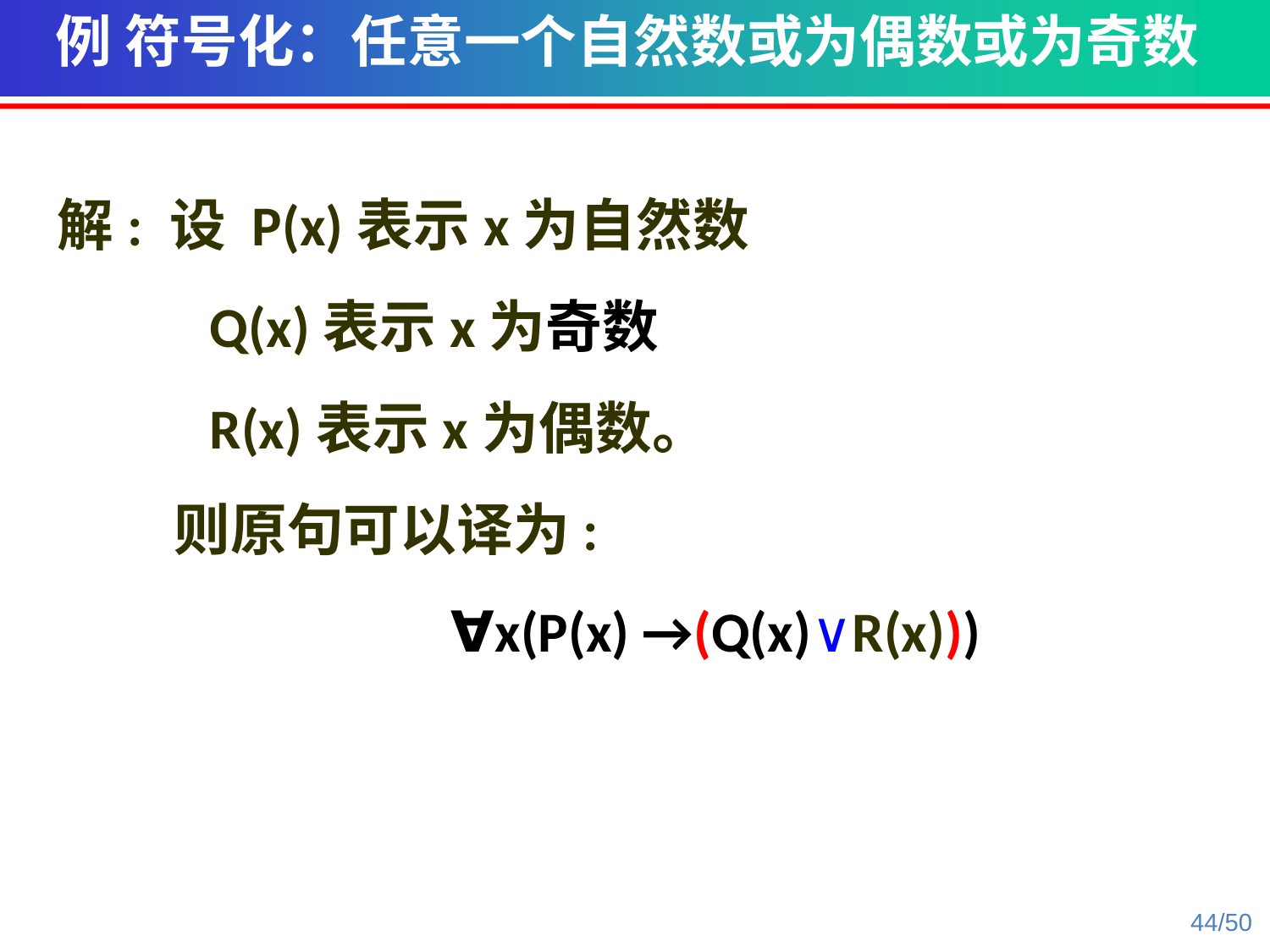

例 符号化：任意一个自然数或为偶数或为奇数

解: 设 P(x)表示x为自然数
            Q(x)表示x为奇数
            R(x)表示x为偶数。
        则原句可以译为:
			 ∀x(P(x) →(Q(x)∨R(x)))
44/50